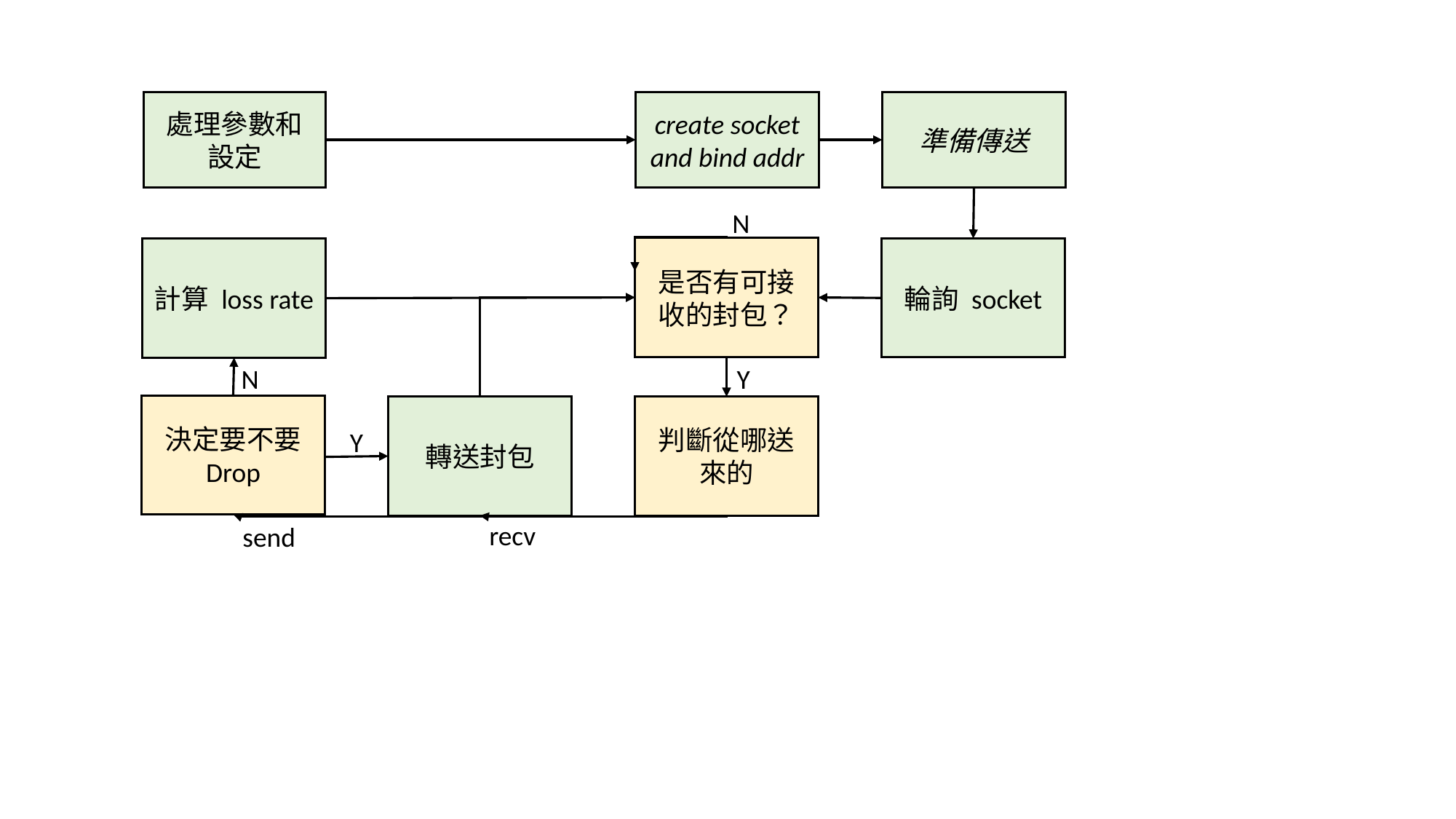

準備傳送
create socket and bind addr
處理參數和設定
N
是否有可接收的封包？
輪詢 socket
計算 loss rate
N
Y
決定要不要 Drop
轉送封包
判斷從哪送來的
Y
recv
send